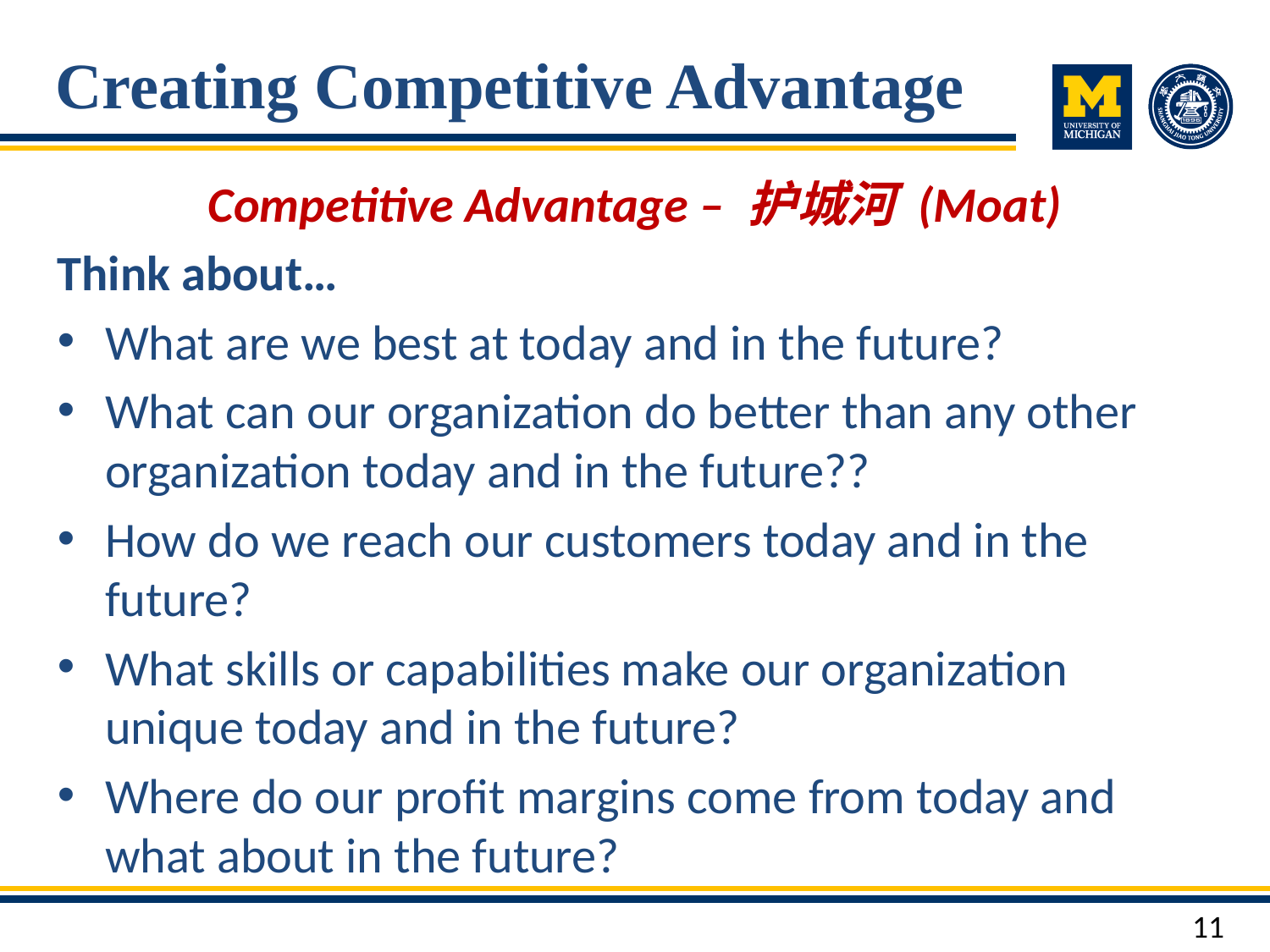

# Creating Competitive Advantage
Competitive Advantage – 护城河 (Moat)
Think about…
What are we best at today and in the future?
What can our organization do better than any other organization today and in the future??
How do we reach our customers today and in the future?
What skills or capabilities make our organization unique today and in the future?
Where do our profit margins come from today and what about in the future?